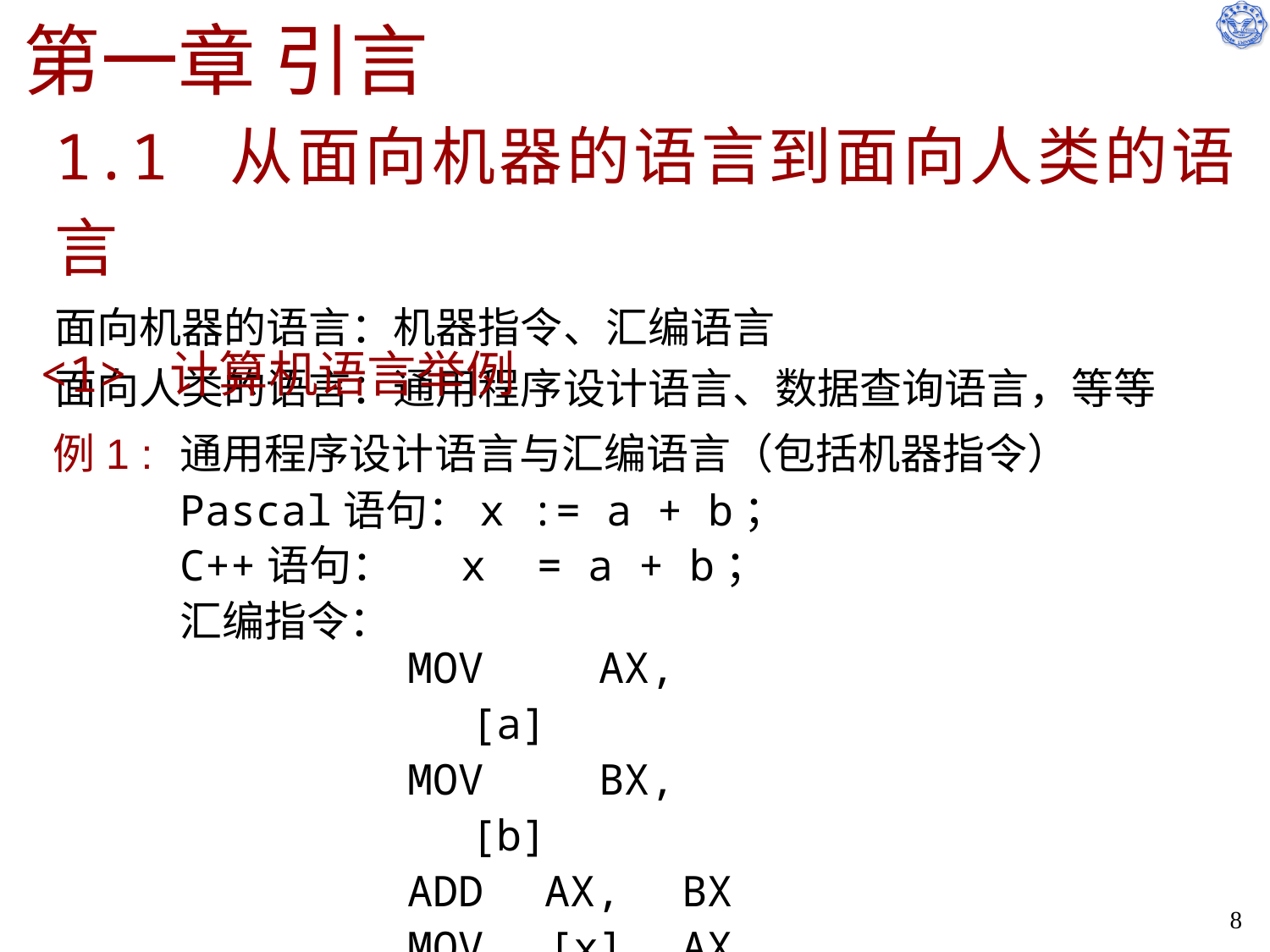

# 第一章 引言
1.1 从面向机器的语言到面向人类的语言
面向机器的语言：机器指令、汇编语言
面向人类的语言：通用程序设计语言、数据查询语言，等等
<1> 计算机语言举例
例1 :	通用程序设计语言与汇编语言（包括机器指令）
	Pascal语句：x := a + b；
	C++语句：      x  = a + b；
	汇编指令：
MOV  AX,  [a]
MOV  BX,  [b]
ADD  AX,  BX
MOV  [x], AX
8